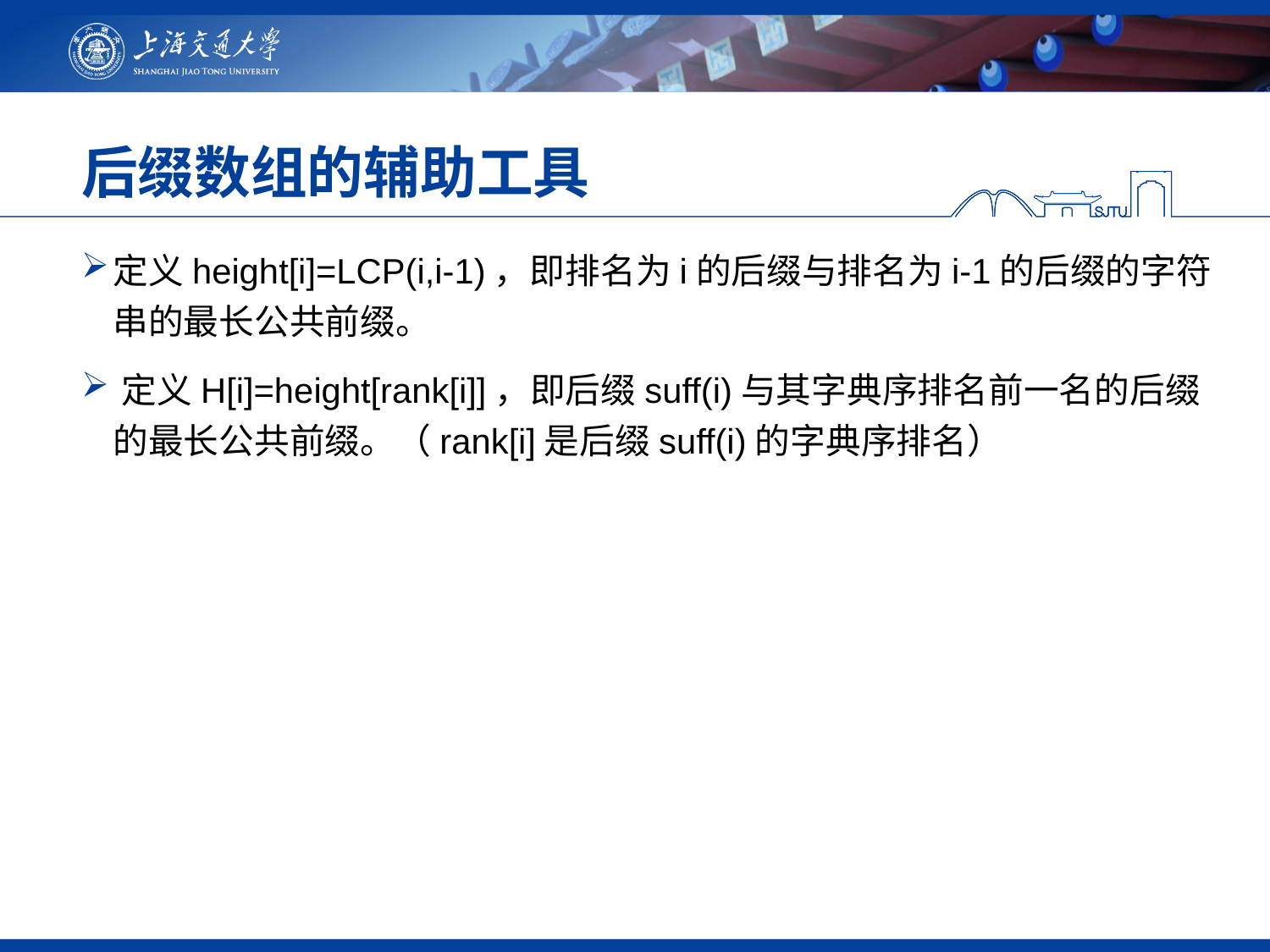

# 后缀数组的辅助工具
定义height[i]=LCP(i,i-1)，即排名为i的后缀与排名为i-1的后缀的字符串的最长公共前缀。
​定义H[i]=height[rank[i]]，即后缀suff(i)与其字典序排名前一名的后缀的最长公共前缀。（rank[i]是后缀suff(i)的字典序排名）